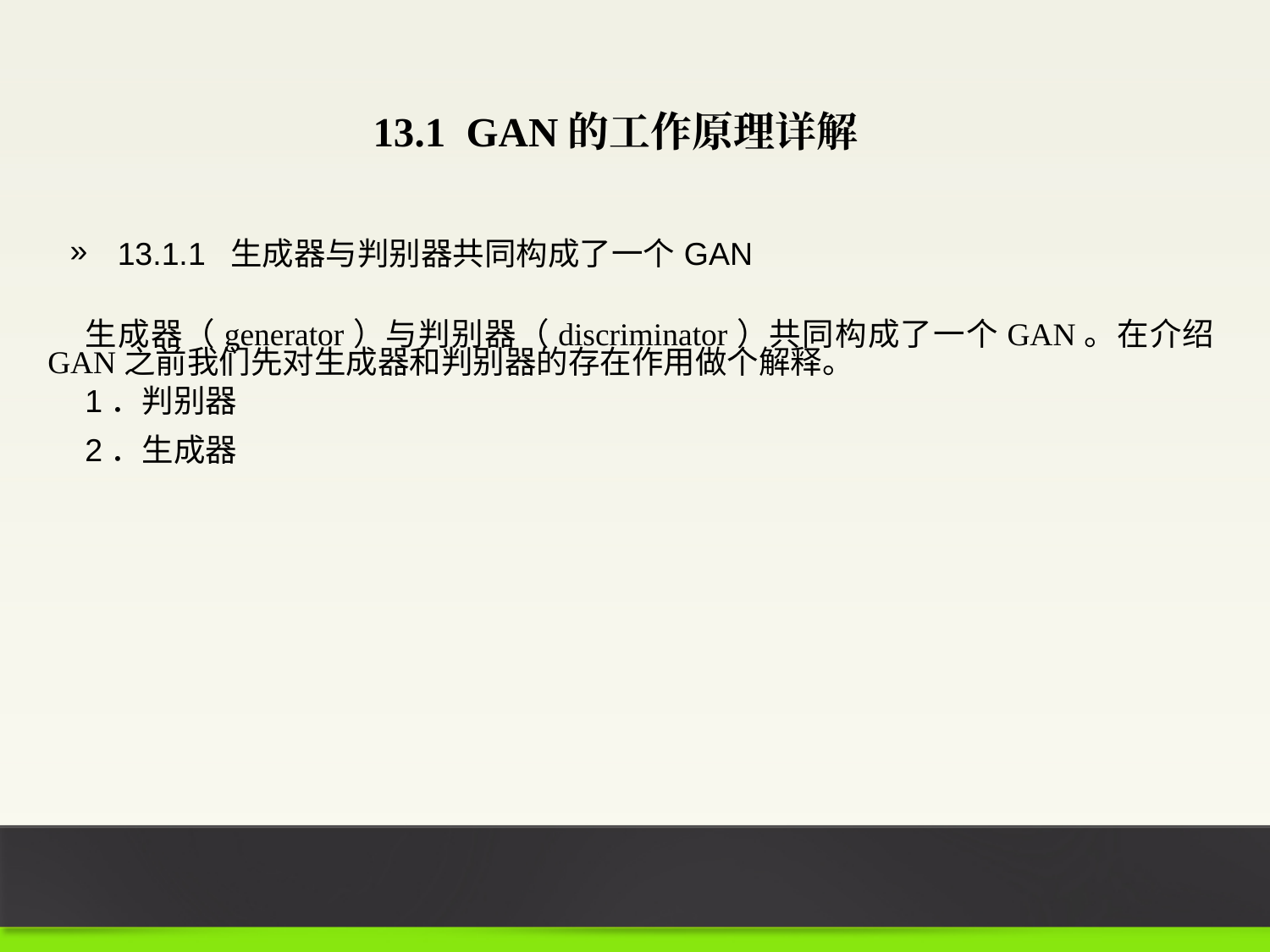

13.1  GAN的工作原理详解
13.1.1  生成器与判别器共同构成了一个GAN
生成器（generator）与判别器（discriminator）共同构成了一个GAN。在介绍GAN之前我们先对生成器和判别器的存在作用做个解释。
1．判别器
2．生成器